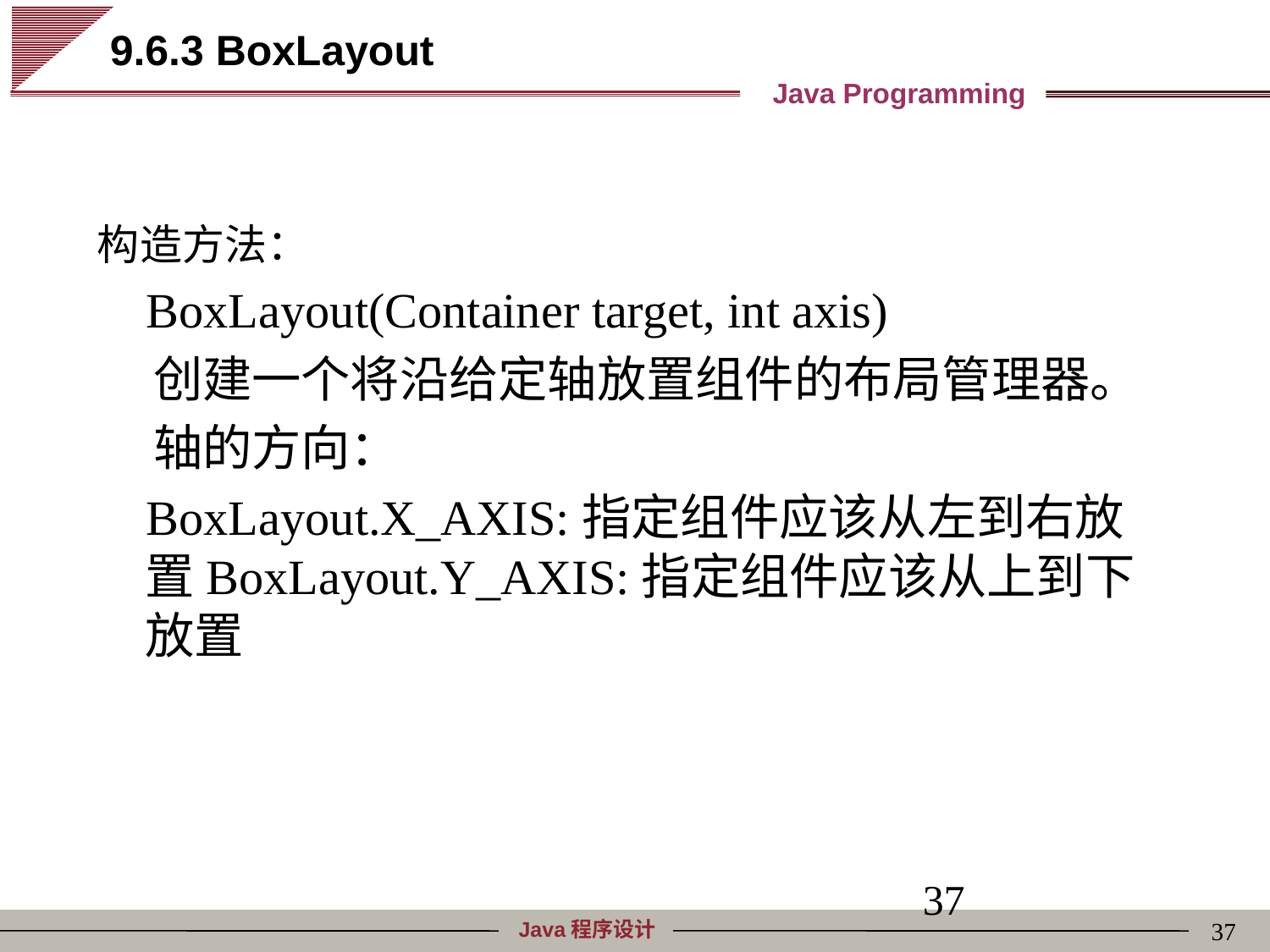

# 9.6.3 BoxLayout
构造方法：
    BoxLayout(Container target, int axis)
    创建一个将沿给定轴放置组件的布局管理器。
    轴的方向：
    BoxLayout.X_AXIS:指定组件应该从左到右放置BoxLayout.Y_AXIS:指定组件应该从上到下放置

37